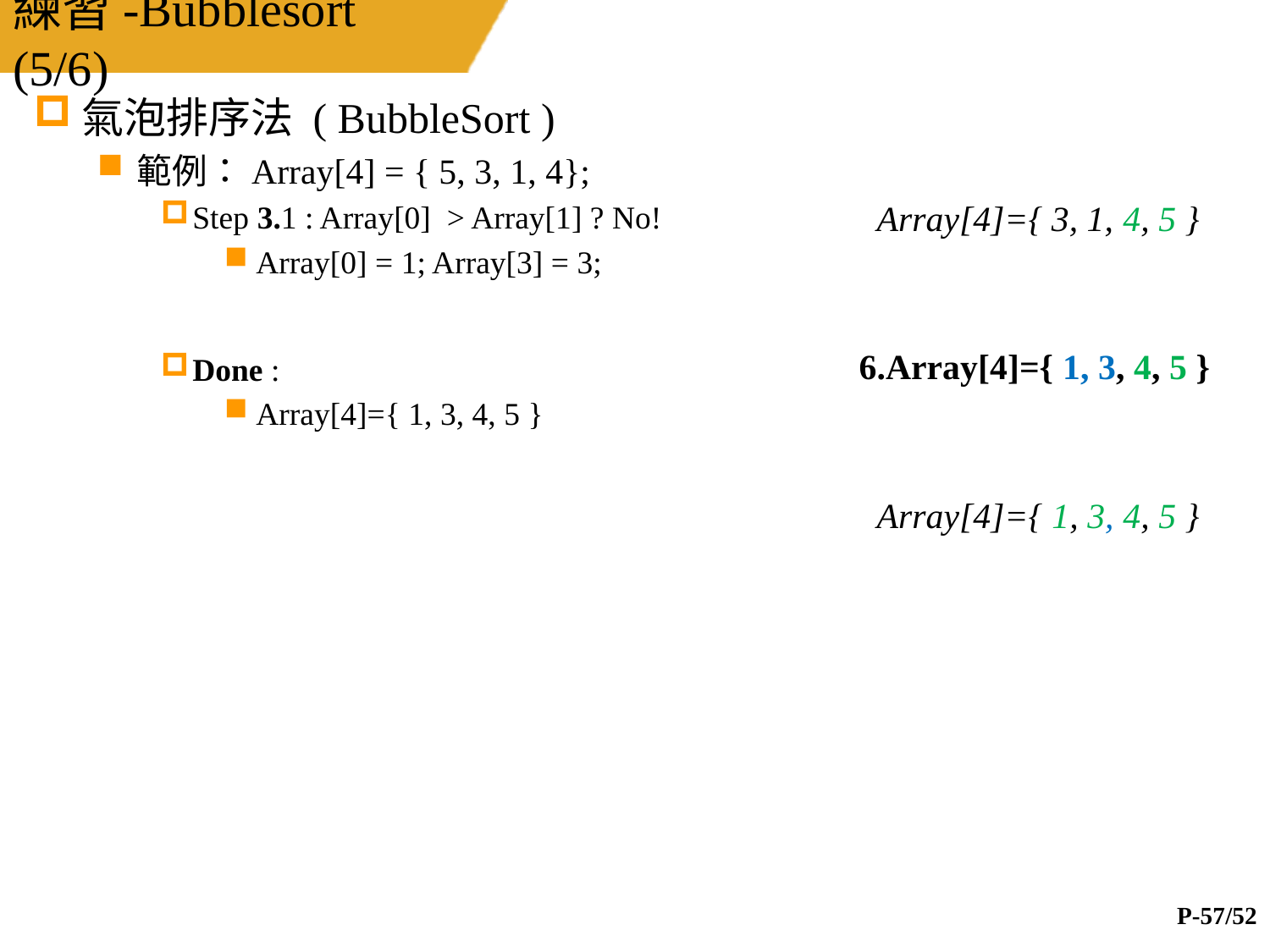

# 練習-Bubblesort (5/6)
氣泡排序法 ( BubbleSort )
範例：Array[4] = { 5, 3, 1, 4};
Step 3.1 : Array[0]  > Array[1] ? No!
Array[0] = 1; Array[3] = 3;

Done :
Array[4]={ 1, 3, 4, 5 }

  Array[4]={ 3, 1, 4, 5 }

6.Array[4]={ 1, 3, 4, 5 }

  Array[4]={ 1, 3, 4, 5 }

P-57/52